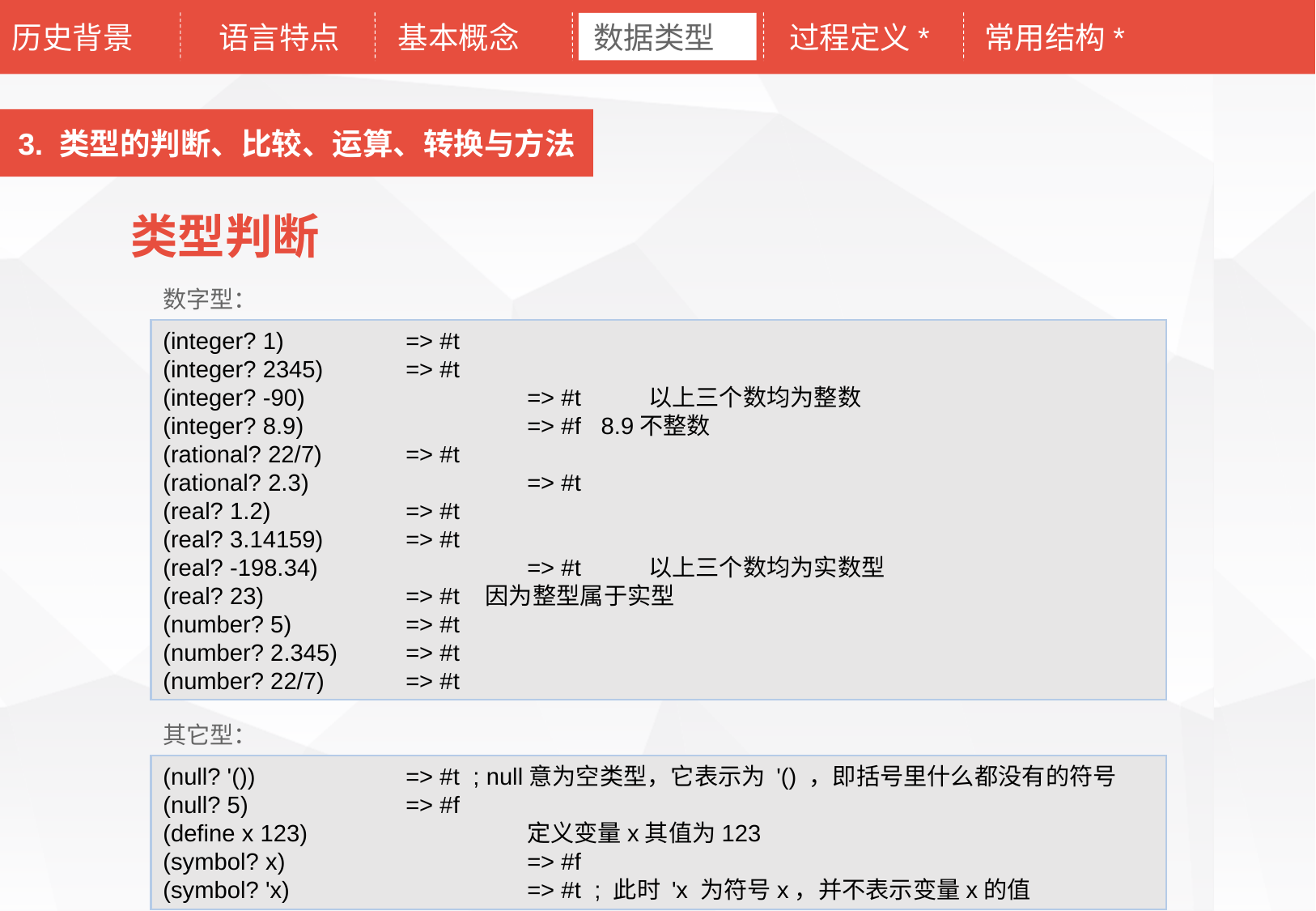

历史背景

语言特点

基本概念

数据类型

过程定义*

常用结构*

3. 类型的判断、比较、运算、转换与方法
类型判断
数字型：
(integer? 1)		=> #t
(integer? 2345)	=> #t
(integer? -90)		=> #t	以上三个数均为整数
(integer? 8.9)		=> #f   8.9不整数
(rational? 22/7)	=> #t
(rational? 2.3)		=> #t
(real? 1.2)		=> #t
(real? 3.14159)	=> #t
(real? -198.34)		=> #t	以上三个数均为实数型
(real? 23)		=> #t   因为整型属于实型
(number? 5)	=> #t
(number? 2.345)	=> #t
(number? 22/7)	=> #t
其它型：
(null? '())		=> #t  ; null意为空类型，它表示为 '() ，即括号里什么都没有的符号
(null? 5)		=> #f
(define x 123)		定义变量x其值为123
(symbol? x)		=> #f
(symbol? 'x)		=> #t  ; 此时 'x 为符号x，并不表示变量x的值